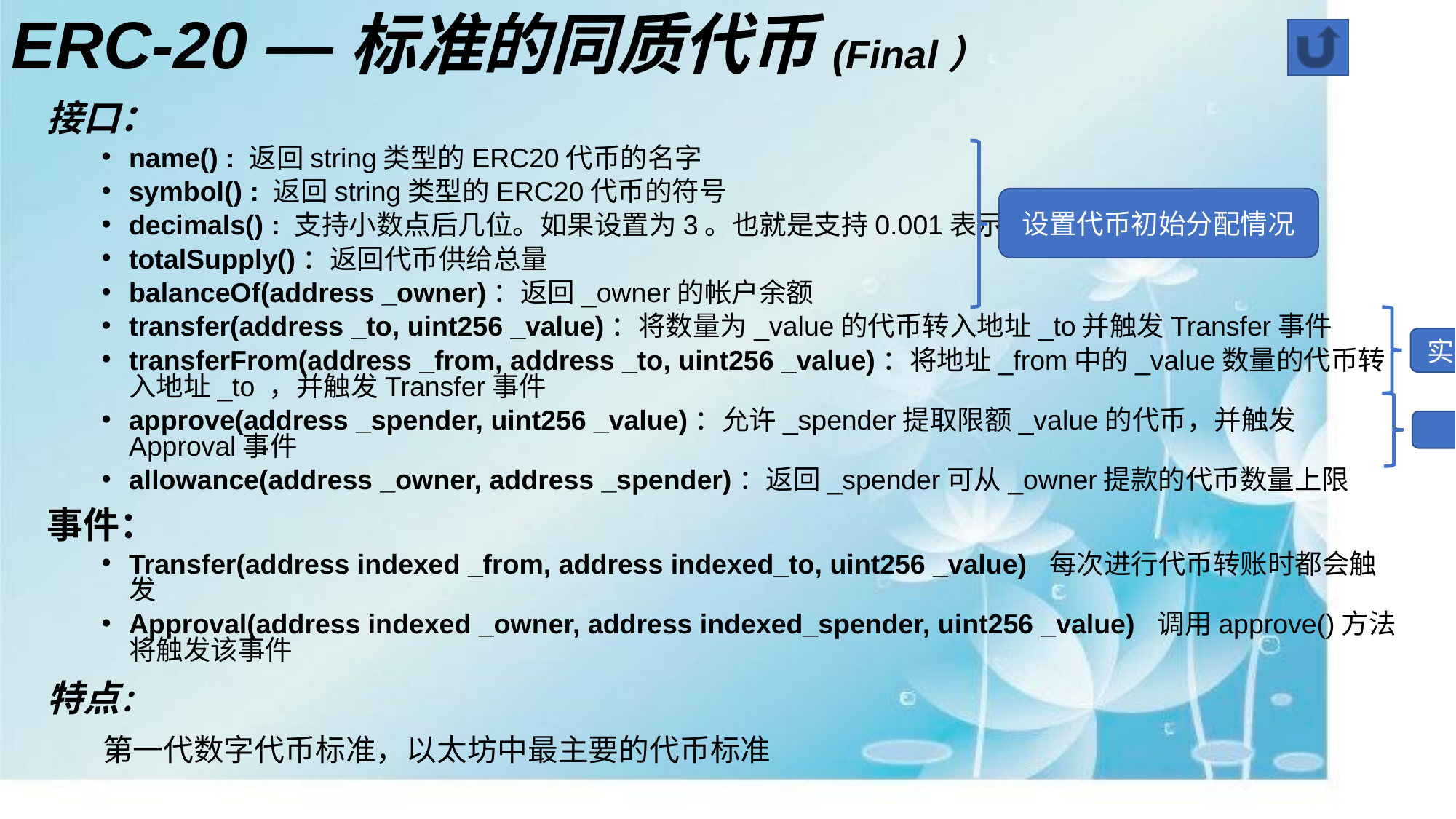

# ERC-20 —标准的同质代币(Final）

接口：
name() : 返回string类型的ERC20代币的名字
symbol() : 返回string类型的ERC20代币的符号
decimals() : 支持小数点后几位。如果设置为3。也就是支持0.001表示
totalSupply()：返回代币供给总量
balanceOf(address _owner)：返回_owner的帐户余额
transfer(address _to, uint256 _value)：将数量为_value的代币转入地址_to并触发Transfer事件
transferFrom(address _from, address _to, uint256 _value)：将地址_from中的_value数量的代币转入地址_to ，并触发Transfer事件
approve(address _spender, uint256 _value)：允许_spender提取限额_value的代币，并触发Approval事件
allowance(address _owner, address _spender)：返回_spender可从_owner提款的代币数量上限
事件：
Transfer(address indexed _from, address indexed_to, uint256 _value)  每次进行代币转账时都会触发
Approval(address indexed _owner, address indexed_spender, uint256 _value)  调用approve()方法将触发该事件
特点：
       第一代数字代币标准，以太坊中最主要的代币标准

设置代币初始分配情况

实现代币转移

执行管理